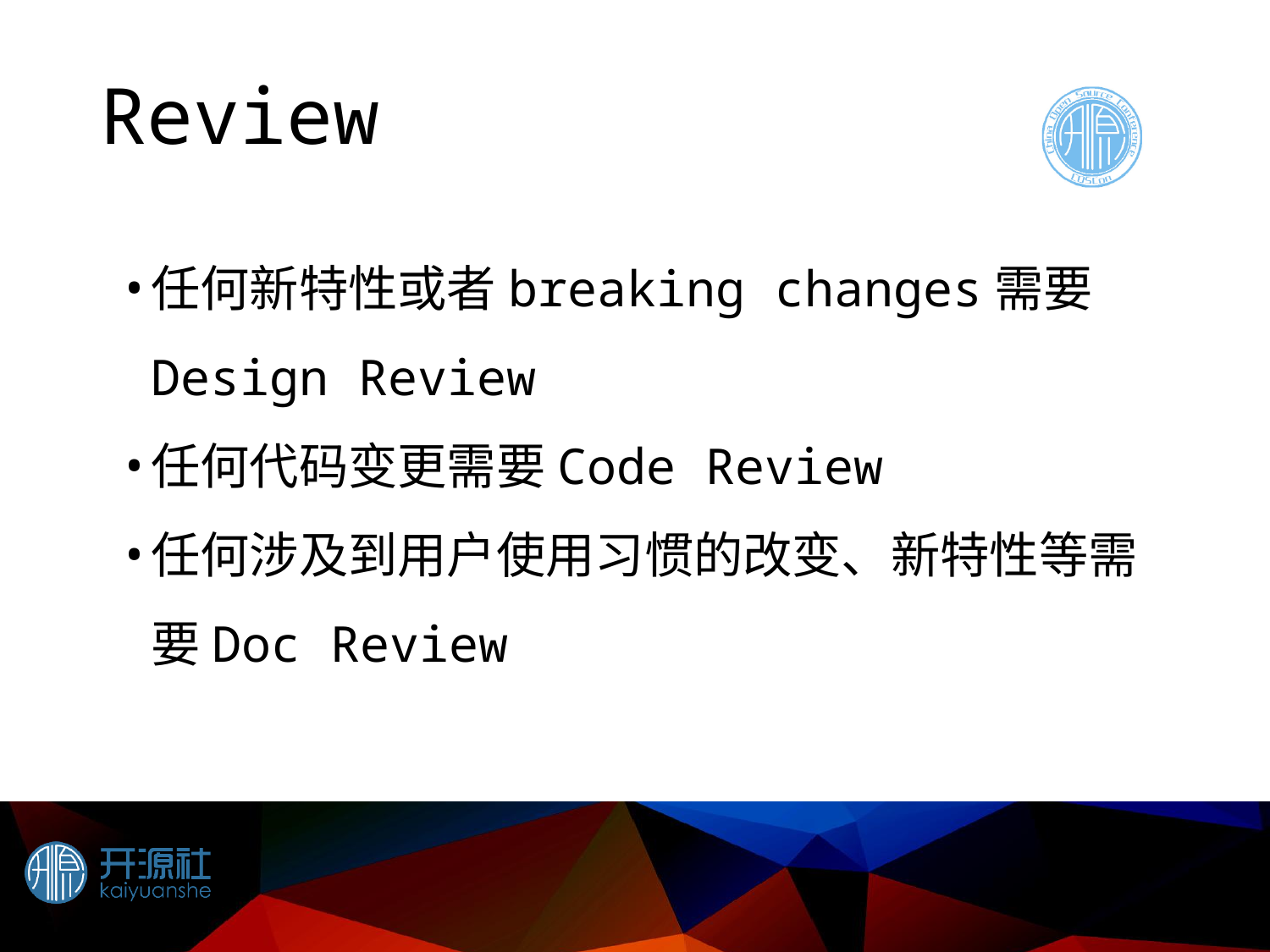

# Review
任何新特性或者breaking changes需要Design Review
任何代码变更需要Code Review
任何涉及到用户使用习惯的改变、新特性等需要Doc Review